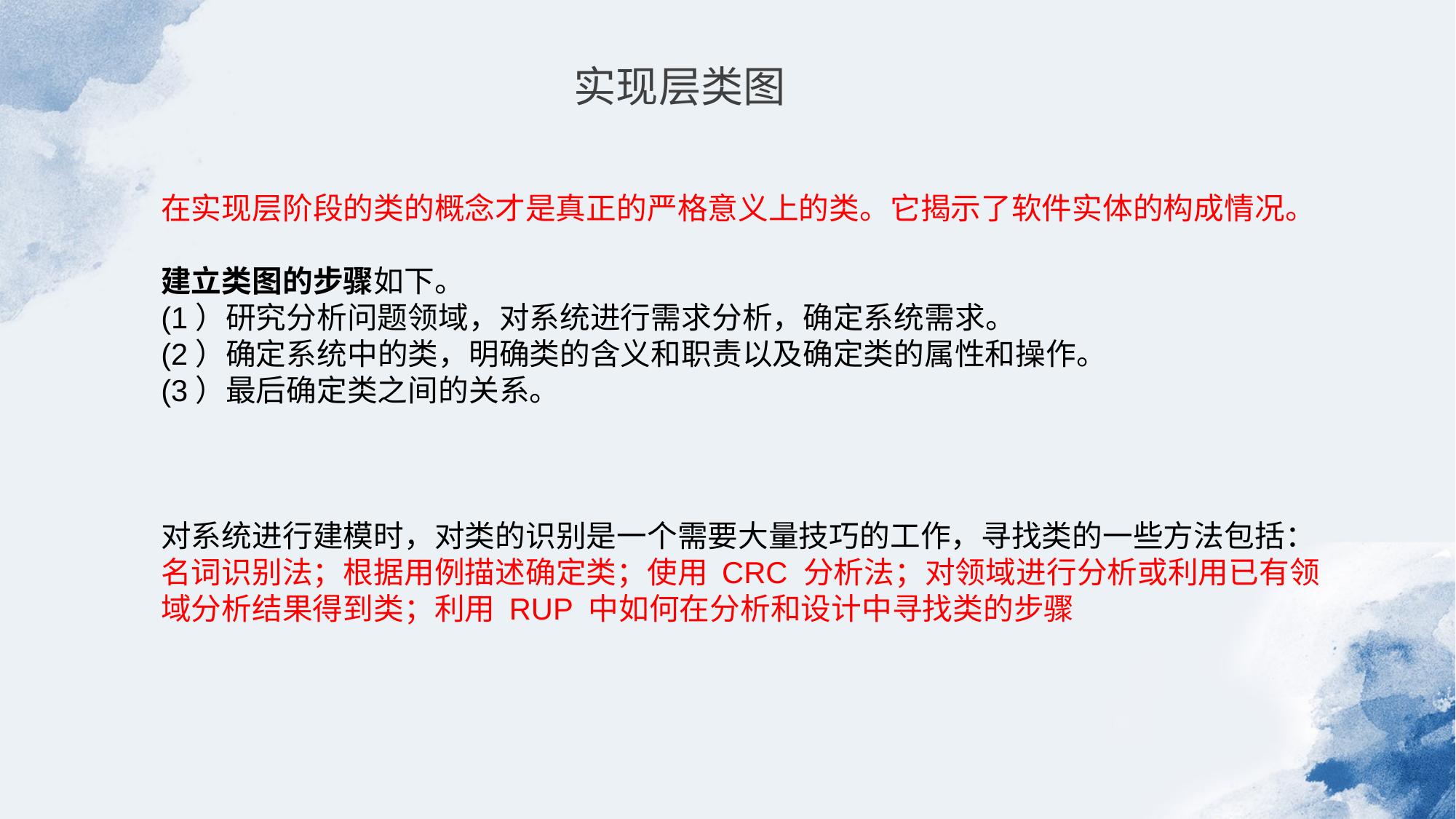

实现层类图
在实现层阶段的类的概念才是真正的严格意义上的类。它揭示了软件实体的构成情况。

建立类图的步骤如下。
(1）研究分析问题领域，对系统进行需求分析，确定系统需求。
(2）确定系统中的类，明确类的含义和职责以及确定类的属性和操作。
(3）最后确定类之间的关系。

对系统进行建模时，对类的识别是一个需要大量技巧的工作，寻找类的一些方法包括：
名词识别法；根据用例描述确定类；使用 CRC 分析法；对领域进行分析或利用已有领
域分析结果得到类；利用 RUP 中如何在分析和设计中寻找类的步骤